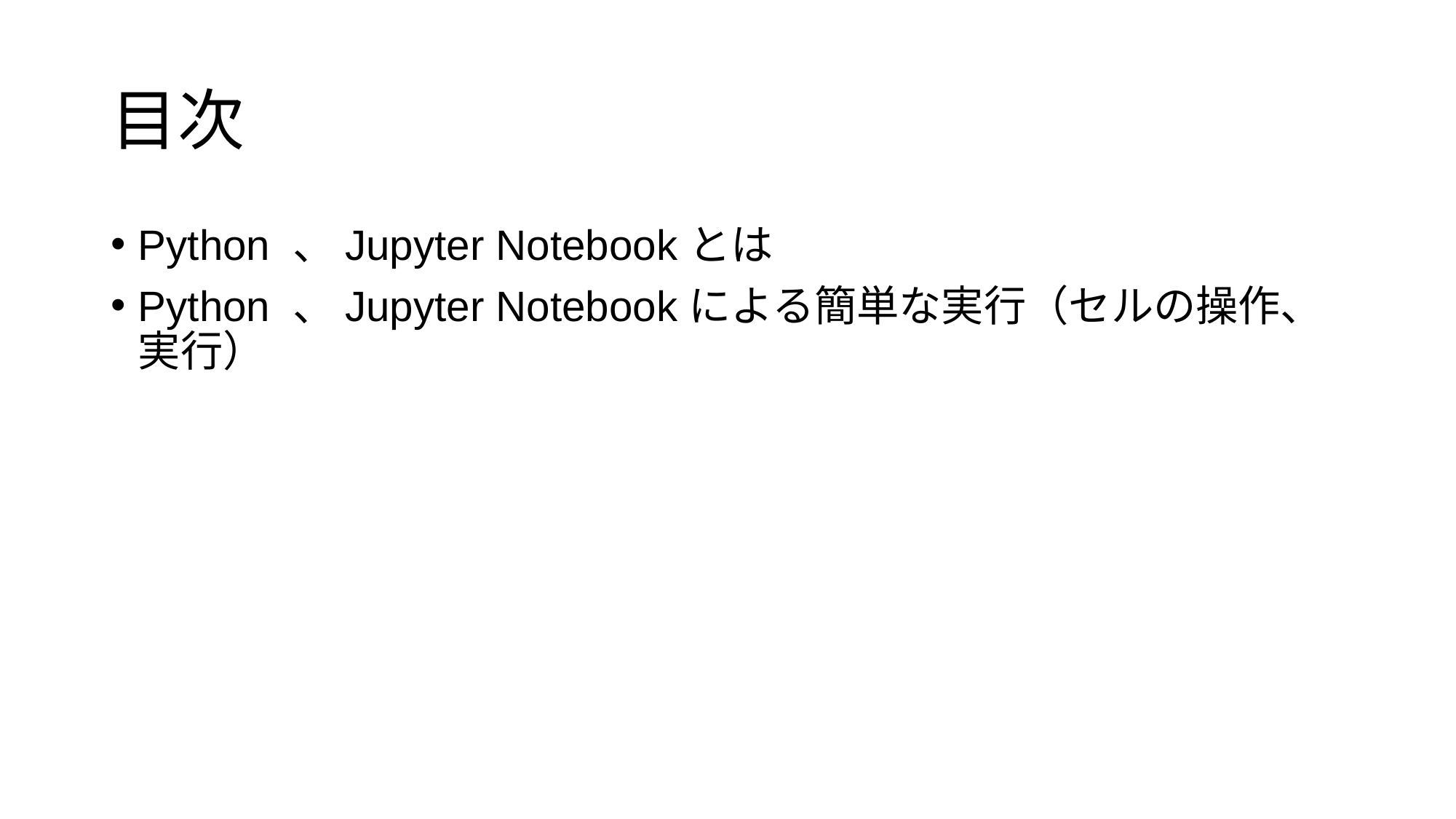

# 目次
Python 、Jupyter Notebookとは
Python 、Jupyter Notebookによる簡単な実行（セルの操作、実行）